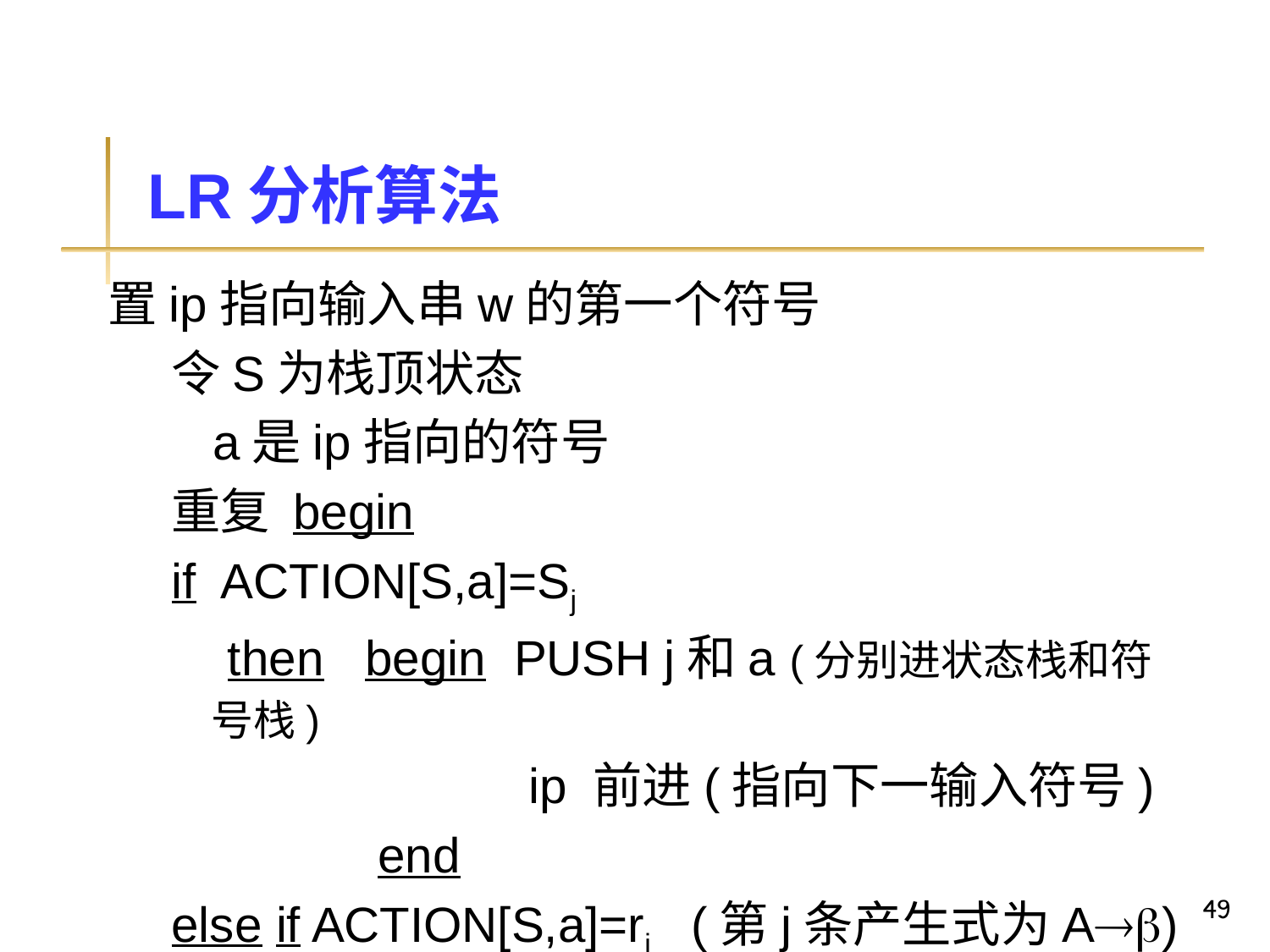

# LR分析算法
置ip指向输入串w的第一个符号
令S为栈顶状态
   a是ip指向的符号
重复 begin
if  ACTION[S,a]=Sj
       then   begin  PUSH j和a (分别进状态栈和符号栈)
                          ip 前进(指向下一输入符号)
               end
else if ACTION[S,a]=rj     (第j条产生式为A→β)

49